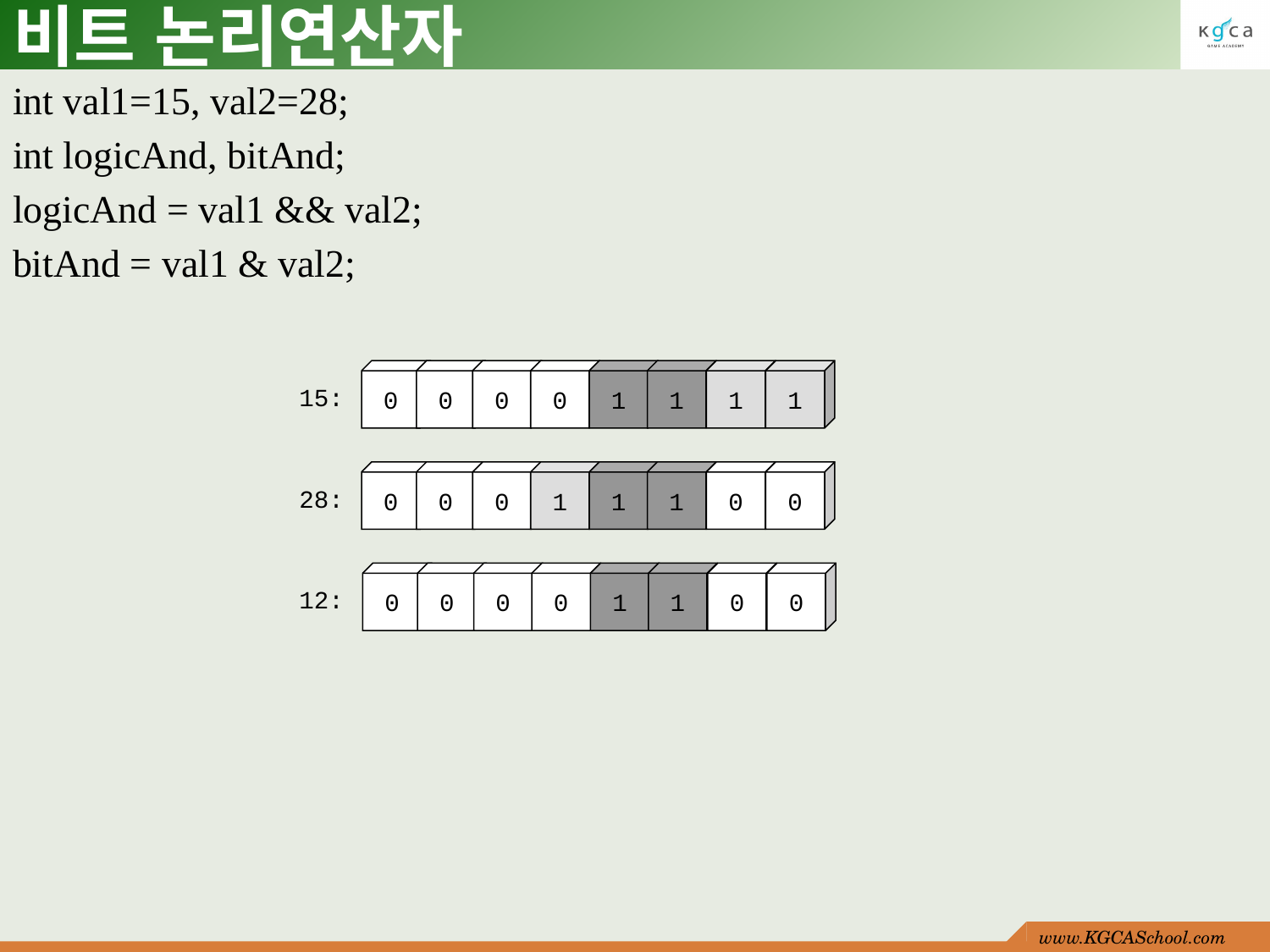

# 비트 논리연산자
int val1=15, val2=28;
int logicAnd, bitAnd;
logicAnd = val1 && val2;
bitAnd = val1 & val2;
0
0
0
0
1
1
1
1
15:
0
0
0
1
1
1
0
0
28:
0
0
0
0
1
1
0
0
12: